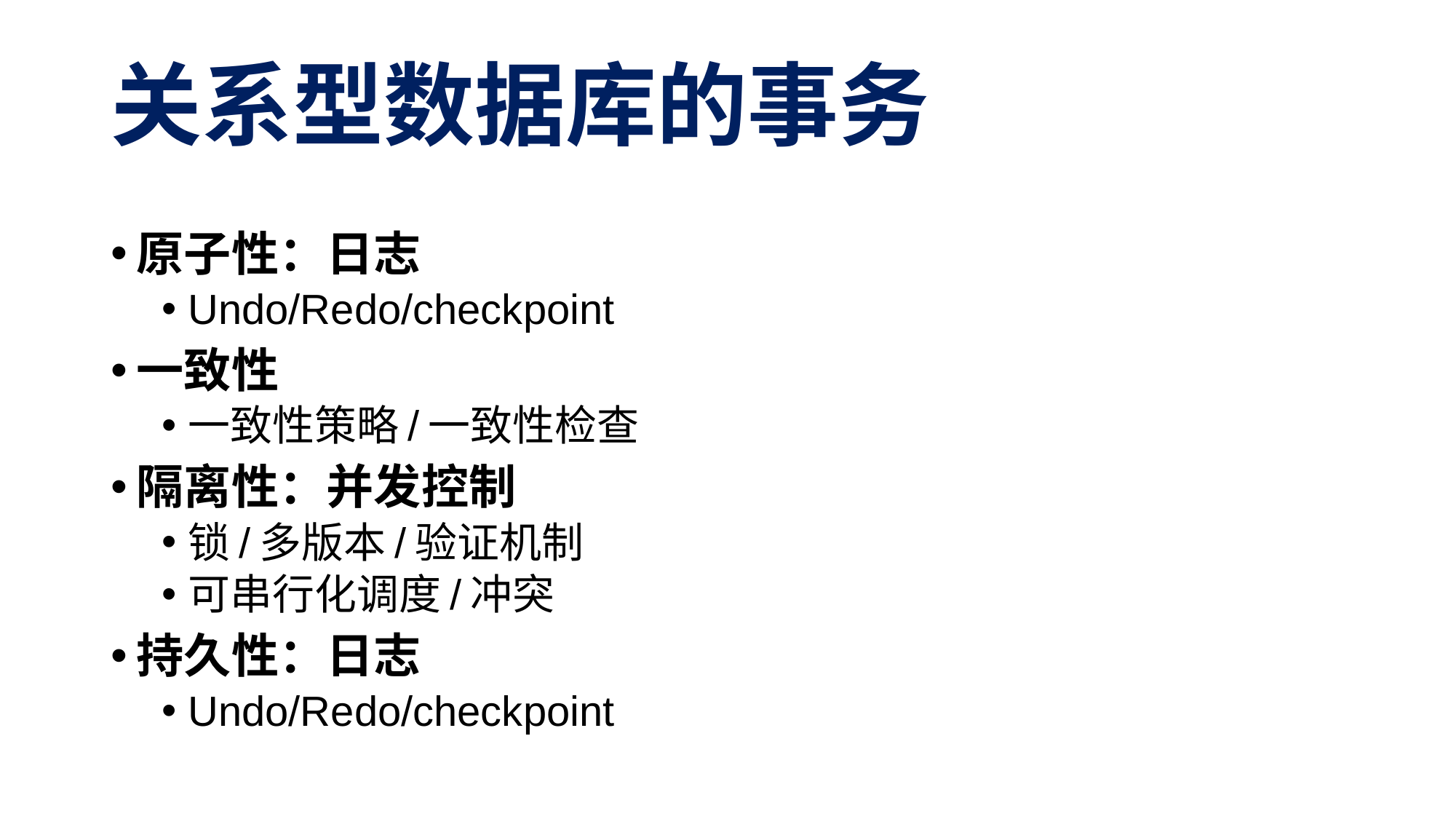

# 关系型数据库的事务
原子性：日志
Undo/Redo/checkpoint
一致性
一致性策略/一致性检查
隔离性：并发控制
锁/多版本/验证机制
可串行化调度/冲突
持久性：日志
Undo/Redo/checkpoint